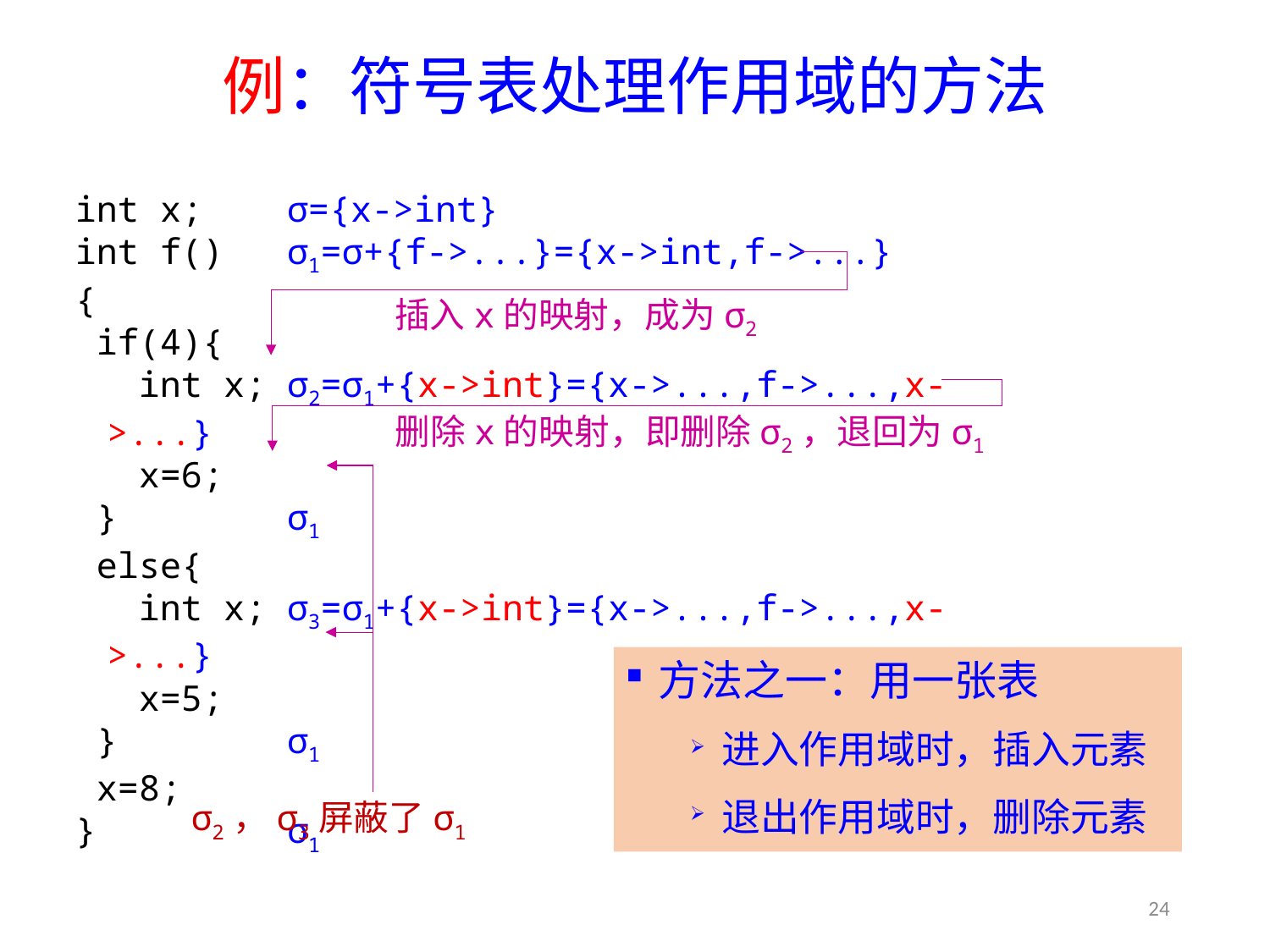

# 例：符号表处理作用域的方法
int x;    σ={x->int}
int f()   σ1=σ+{f->...}={x->int,f->...}
{
 if(4){
   int x; σ2=σ1+{x->int}={x->...,f->...,x->...}
   x=6;
 }        σ1
 else{
   int x; σ3=σ1+{x->int}={x->...,f->...,x->...}
   x=5;
 }        σ1
 x=8;
}         σ1

插入x的映射，成为σ2

删除x的映射，即删除σ2，退回为σ1

σ2，σ3屏蔽了σ1
方法之一：用一张表
进入作用域时，插入元素
退出作用域时，删除元素
24